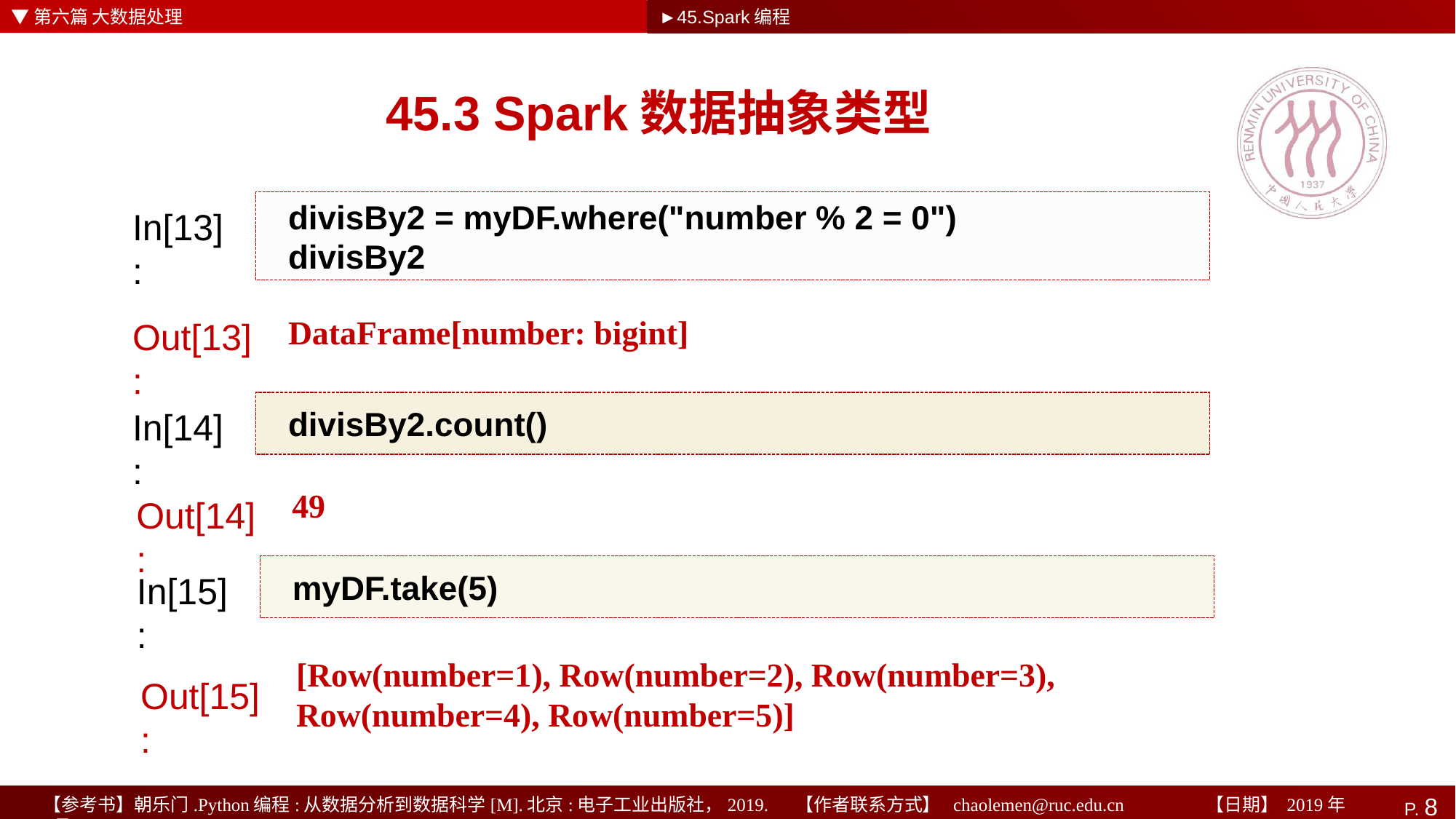

▼第六篇 大数据处理
►45.Spark编程
# 45.3 Spark数据抽象类型
divisBy2 = myDF.where("number % 2 = 0")
divisBy2
In[13]:
DataFrame[number: bigint]
Out[13]:
divisBy2.count()
In[14]:
49
Out[14]:
myDF.take(5)
In[15]:
[Row(number=1), Row(number=2), Row(number=3), Row(number=4), Row(number=5)]
Out[15]: